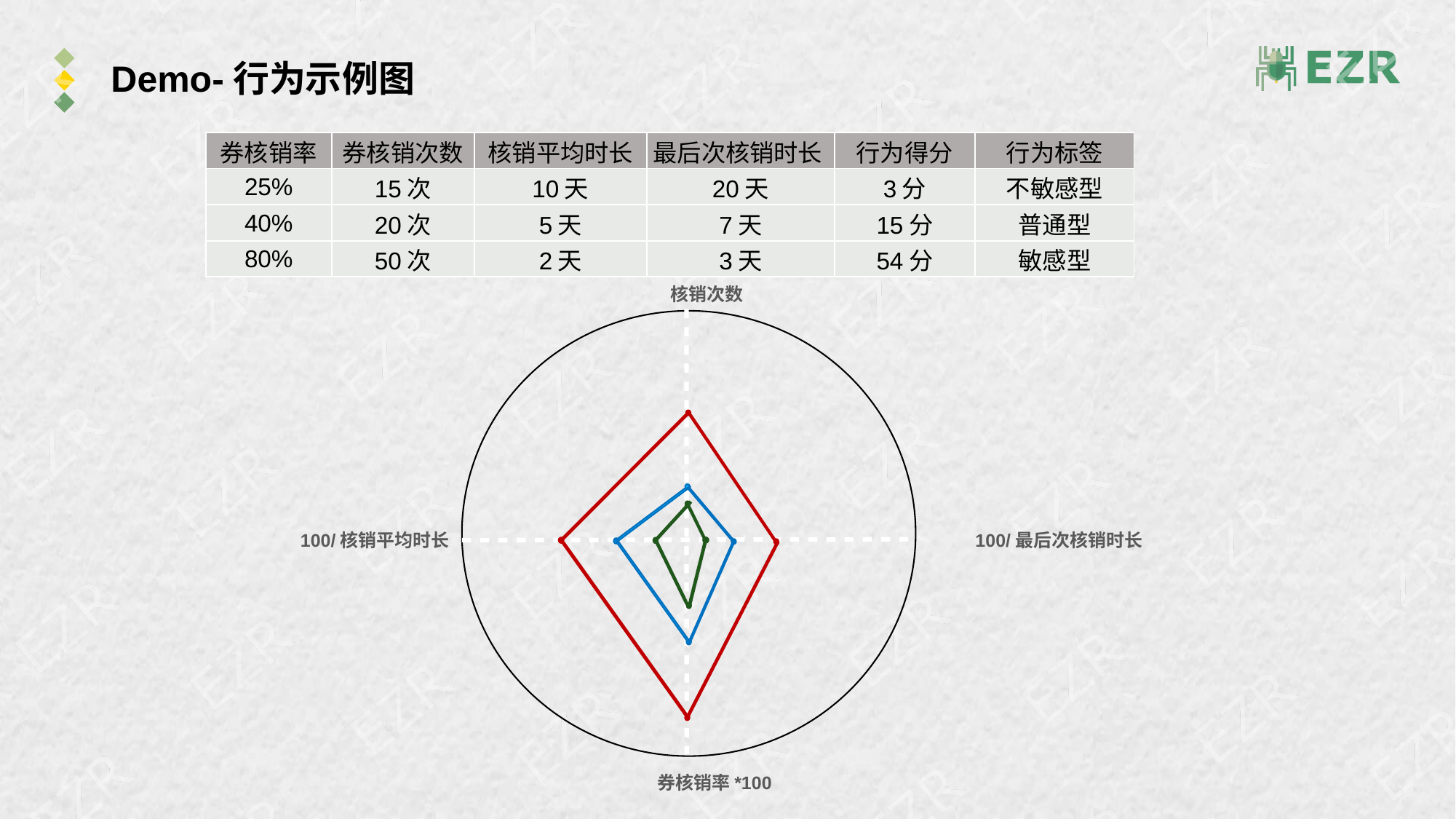

# Demo-行为示例图
| 券核销率 | 券核销次数 | 核销平均时长 | 最后次核销时长 | 行为得分 | 行为标签 |
| --- | --- | --- | --- | --- | --- |
| 25% | 15次 | 10天 | 20天 | 3分 | 不敏感型 |
| 40% | 20次 | 5天 | 7天 | 15分 | 普通型 |
| 80% | 50次 | 2天 | 3天 | 54分 | 敏感型 |
核销次数

100/核销平均时长
100/最后次核销时长

券核销率*100